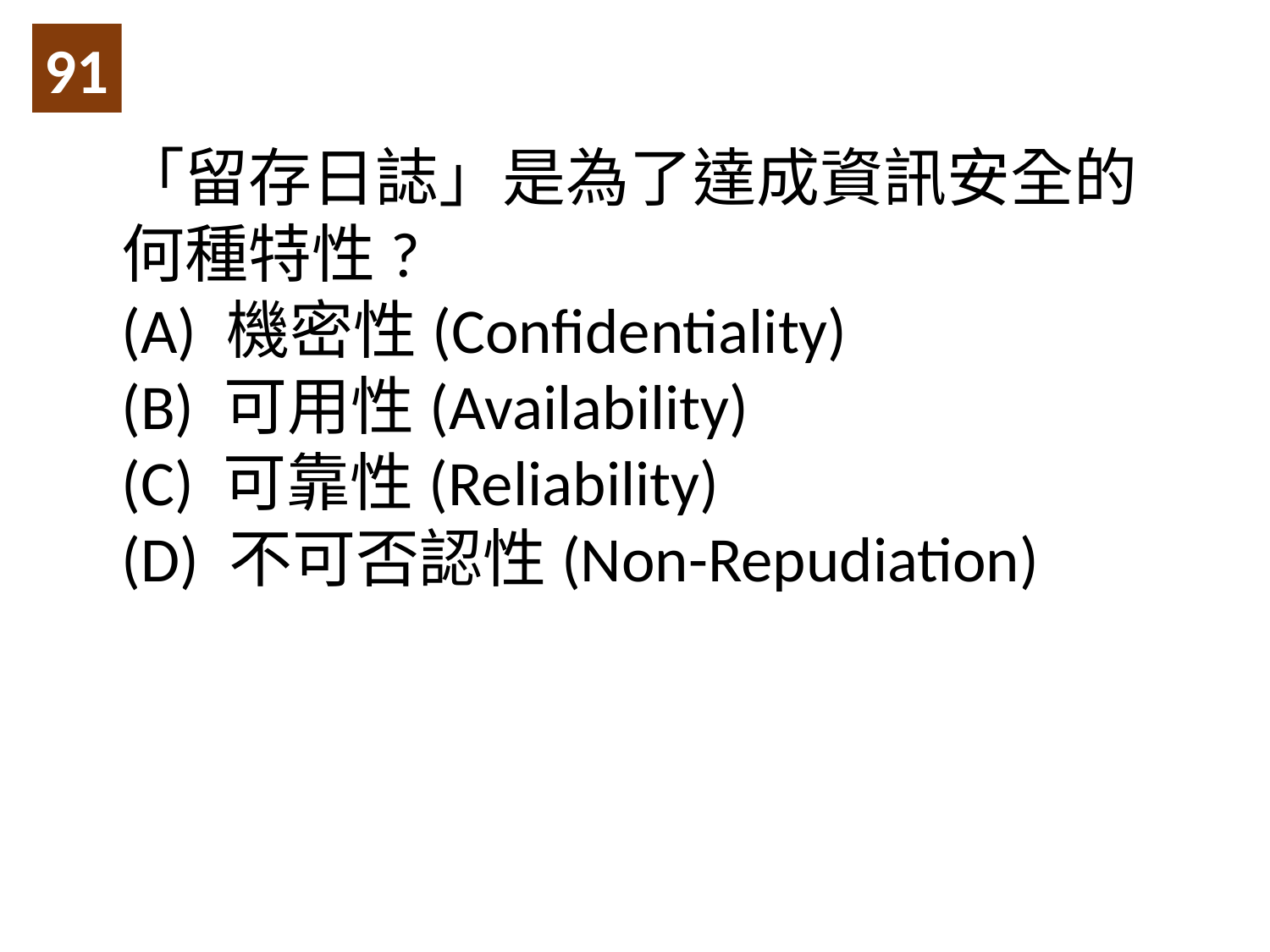

91
「留存日誌」是為了達成資訊安全的何種特性?
(A) 機密性(Confidentiality)
(B) 可用性(Availability)
(C) 可靠性(Reliability)
(D) 不可否認性(Non-Repudiation)